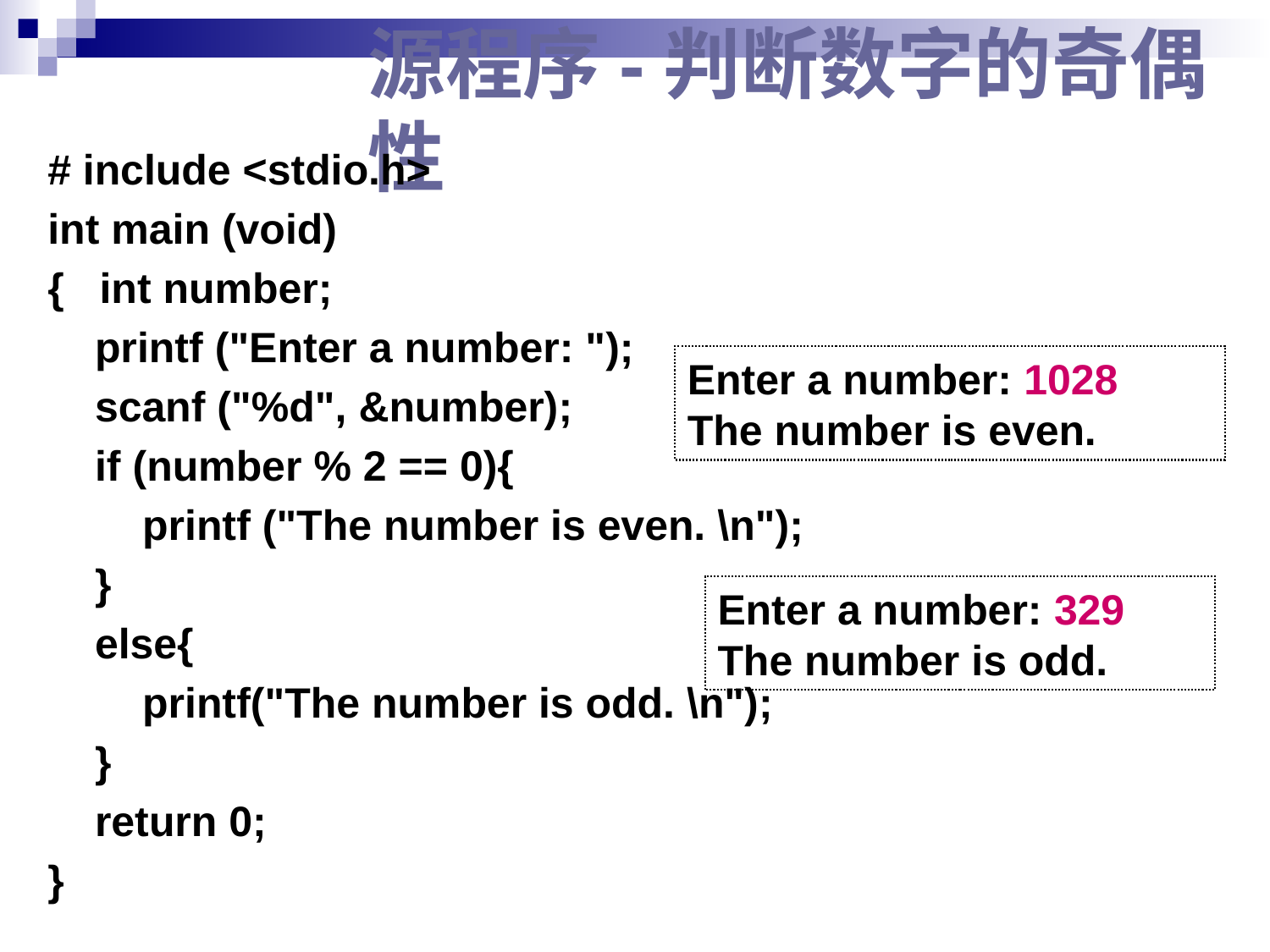

# 源程序-判断数字的奇偶性
# include <stdio.h>
int main (void)
{   int number;
    printf ("Enter a number: ");
    scanf ("%d", &number);
    if (number % 2 == 0){
        printf ("The number is even. \n");
    }
    else{
        printf("The number is odd. \n");
    }
    return 0;
}
Enter a number: 1028
The number is even.
Enter a number: 329
The number is odd.